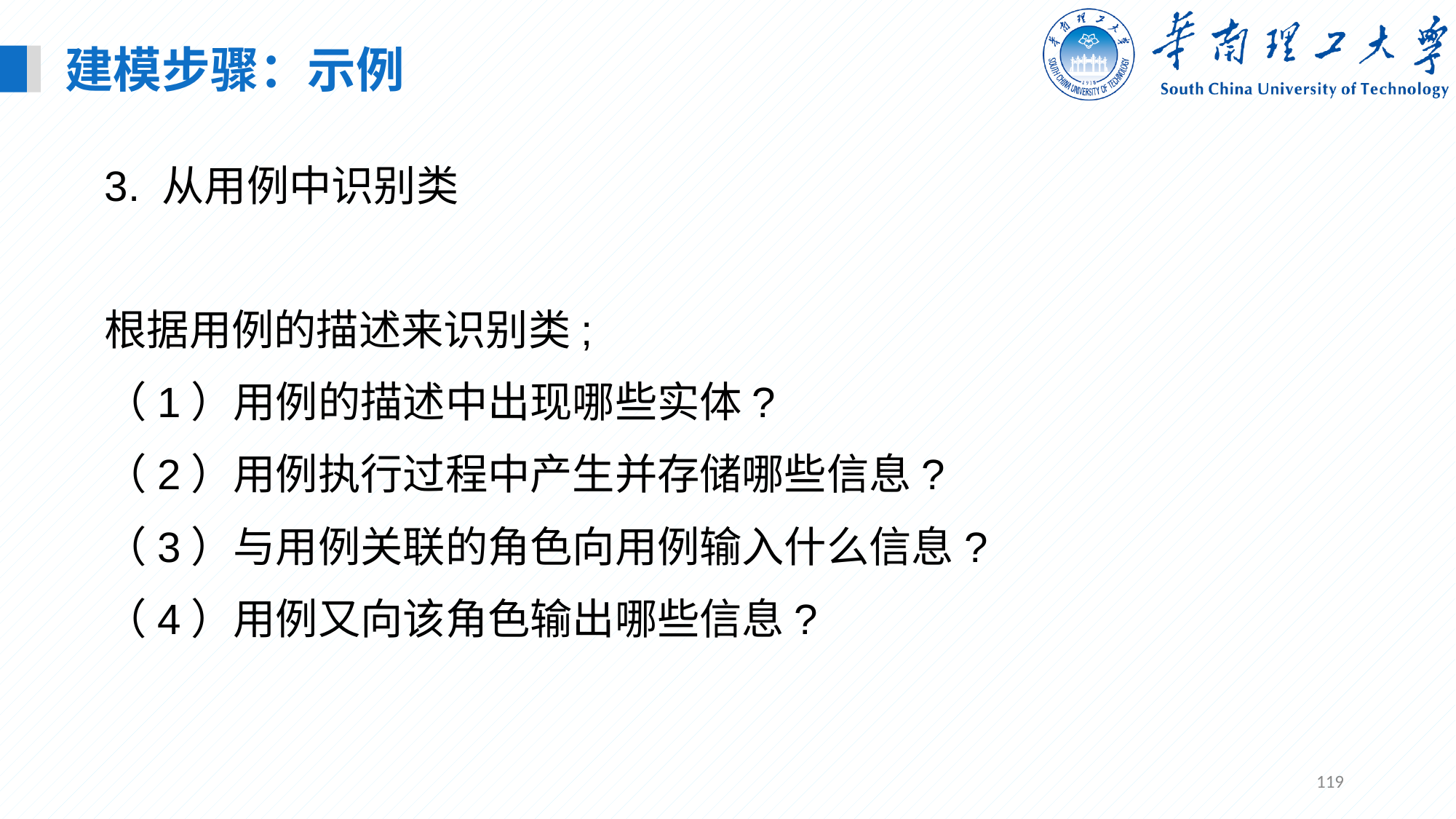

建模步骤：示例
3. 从用例中识别类

根据用例的描述来识别类;
（1）用例的描述中出现哪些实体?
（2）用例执行过程中产生并存储哪些信息?
（3）与用例关联的角色向用例输入什么信息?
（4）用例又向该角色输出哪些信息?
119